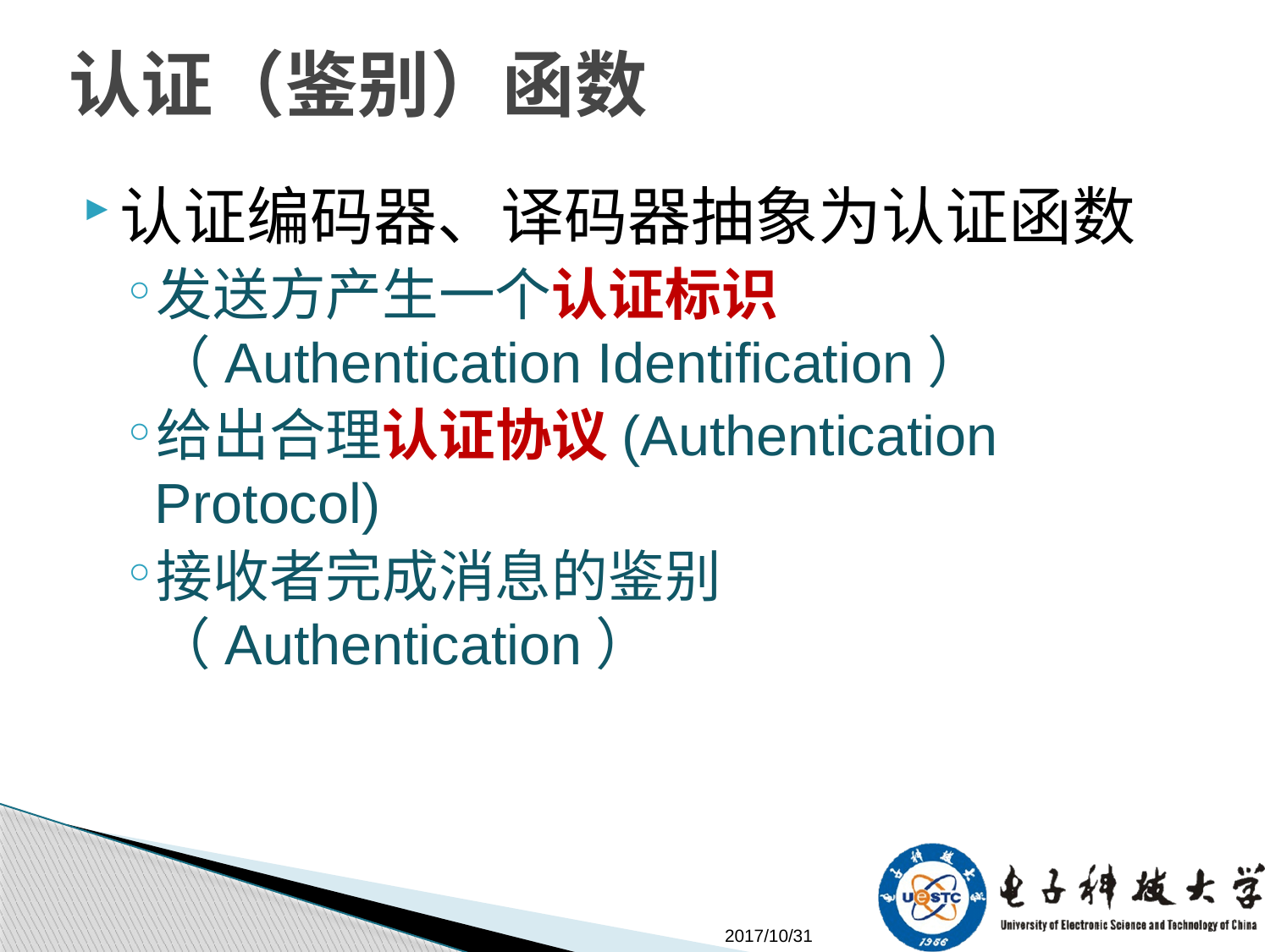

# 认证（鉴别）函数

认证编码器、译码器抽象为认证函数
发送方产生一个认证标识（Authentication Identification）
给出合理认证协议(Authentication Protocol)
接收者完成消息的鉴别（Authentication）

2017/10/31